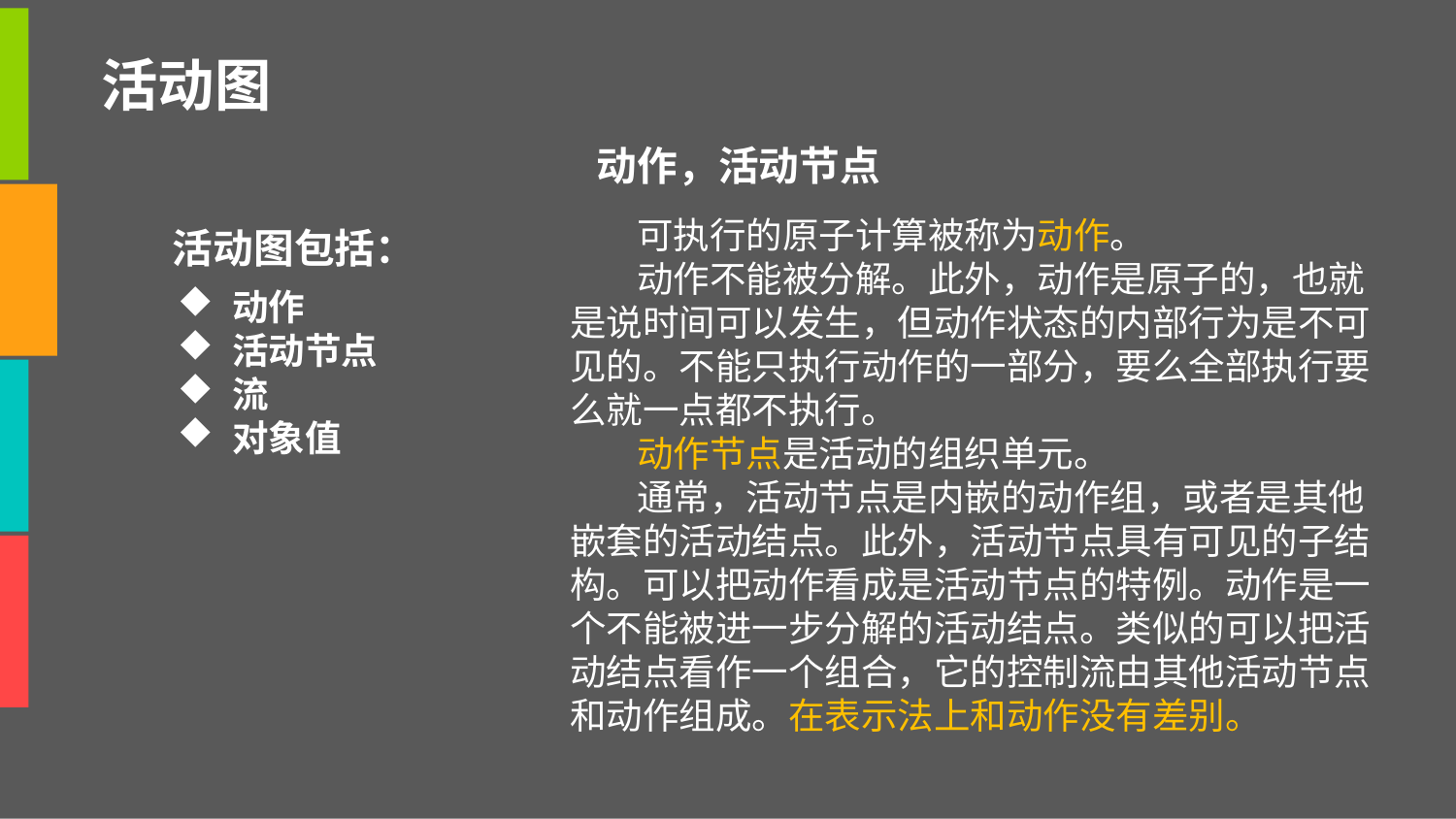

活动图
动作，活动节点
       可执行的原子计算被称为动作。
       动作不能被分解。此外，动作是原子的，也就是说时间可以发生，但动作状态的内部行为是不可见的。不能只执行动作的一部分，要么全部执行要么就一点都不执行。
       动作节点是活动的组织单元。
       通常，活动节点是内嵌的动作组，或者是其他嵌套的活动结点。此外，活动节点具有可见的子结构。可以把动作看成是活动节点的特例。动作是一个不能被进一步分解的活动结点。类似的可以把活动结点看作一个组合，它的控制流由其他活动节点和动作组成。在表示法上和动作没有差别。

活动图包括：
动作
活动节点
流
对象值